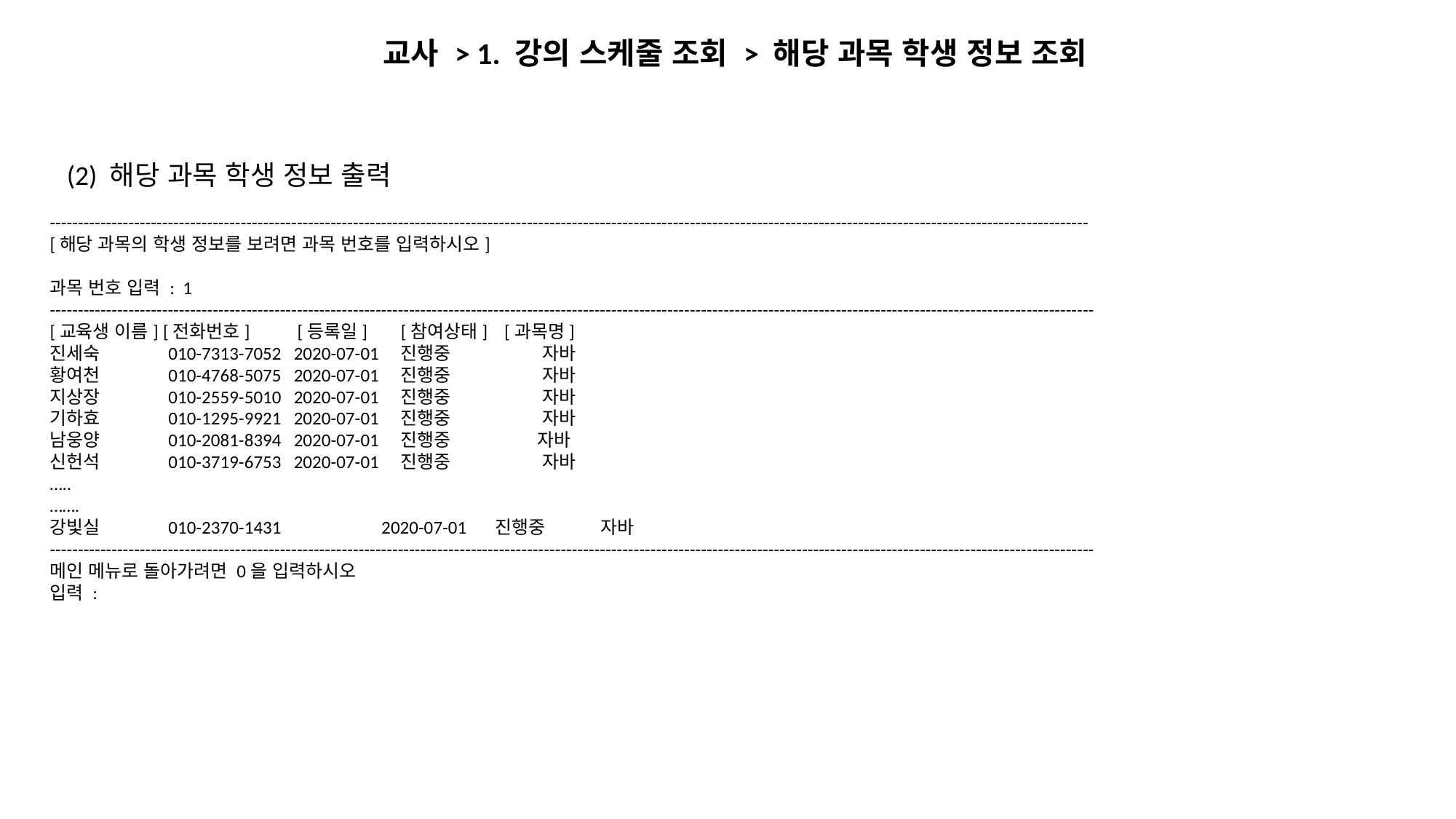

교사 > 1. 강의 스케줄 조회 > 해당 과목 학생 정보 조회

(2) 해당 과목 학생 정보 출력
-----------------------------------------------------------------------------------------------------------------------------------------------------------------------------------------
[해당 과목의 학생 정보를 보려면 과목 번호를 입력하시오]

과목 번호 입력 :  1
------------------------------------------------------------------------------------------------------------------------------------------------------------------------------------------
[교육생 이름]	 [전화번호]	       [등록일]        [참여상태]    [과목명]
진세숙	 010-7313-7052   2020-07-01    진행중	           자바
황여천	 010-4768-5075   2020-07-01    진행중	           자바
지상장	 010-2559-5010   2020-07-01    진행중	           자바
기하효	 010-1295-9921   2020-07-01    진행중	           자바
남웅양	 010-2081-8394   2020-07-01    진행중	          자바
신헌석	 010-3719-6753   2020-07-01    진행중	           자바
…..
…….
강빛실	 010-2370-1431	 2020-07-01	 진행중	 자바
------------------------------------------------------------------------------------------------------------------------------------------------------------------------------------------
메인 메뉴로 돌아가려면 0을 입력하시오
입력 :